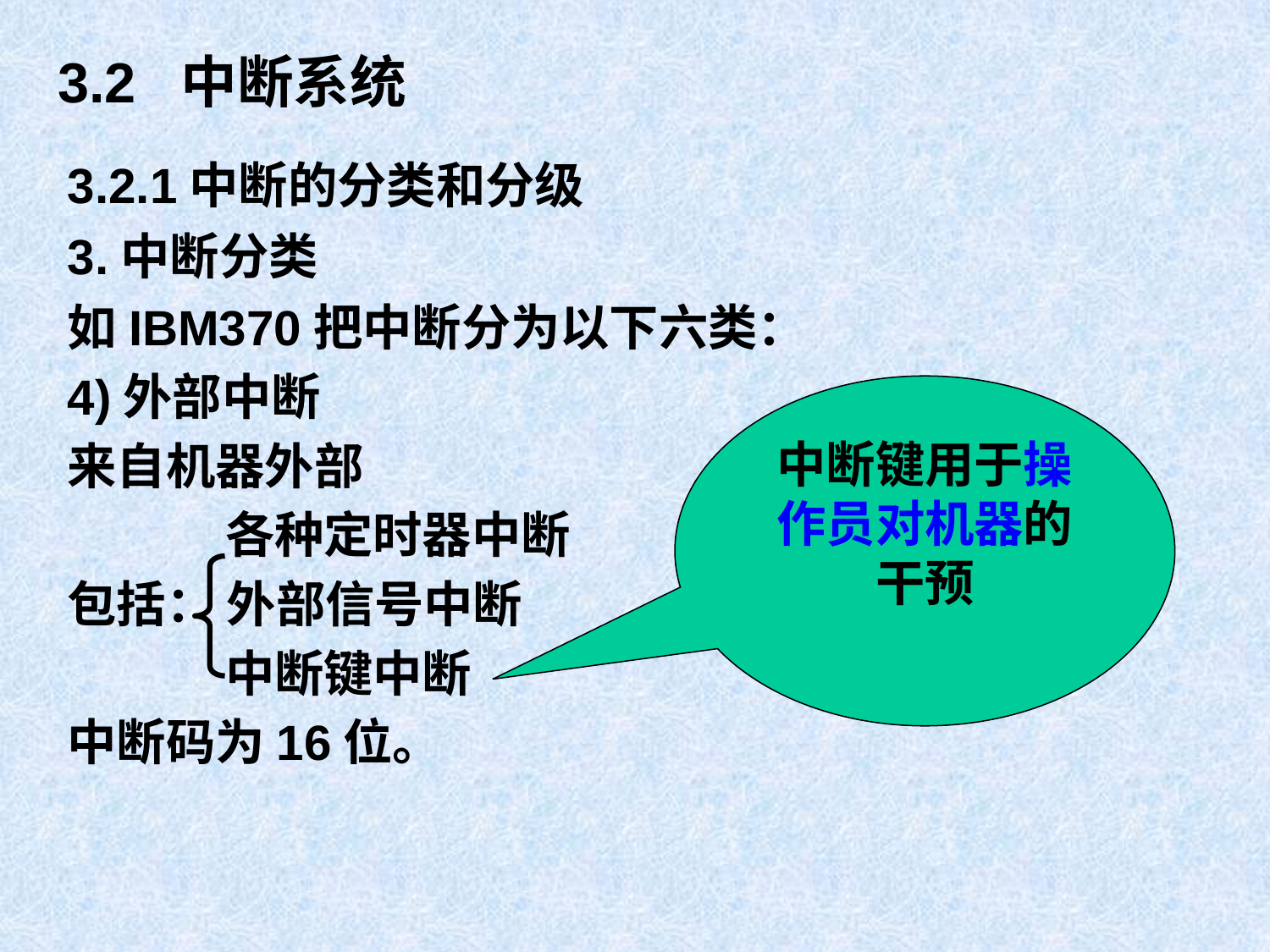

# 3.2  中断系统
3.2.1中断的分类和分级
3.中断分类
如IBM370把中断分为以下六类：
4)外部中断
来自机器外部
             各种定时器中断
包括： 外部信号中断
             中断键中断
中断码为16位。
中断键用于操作员对机器的干预